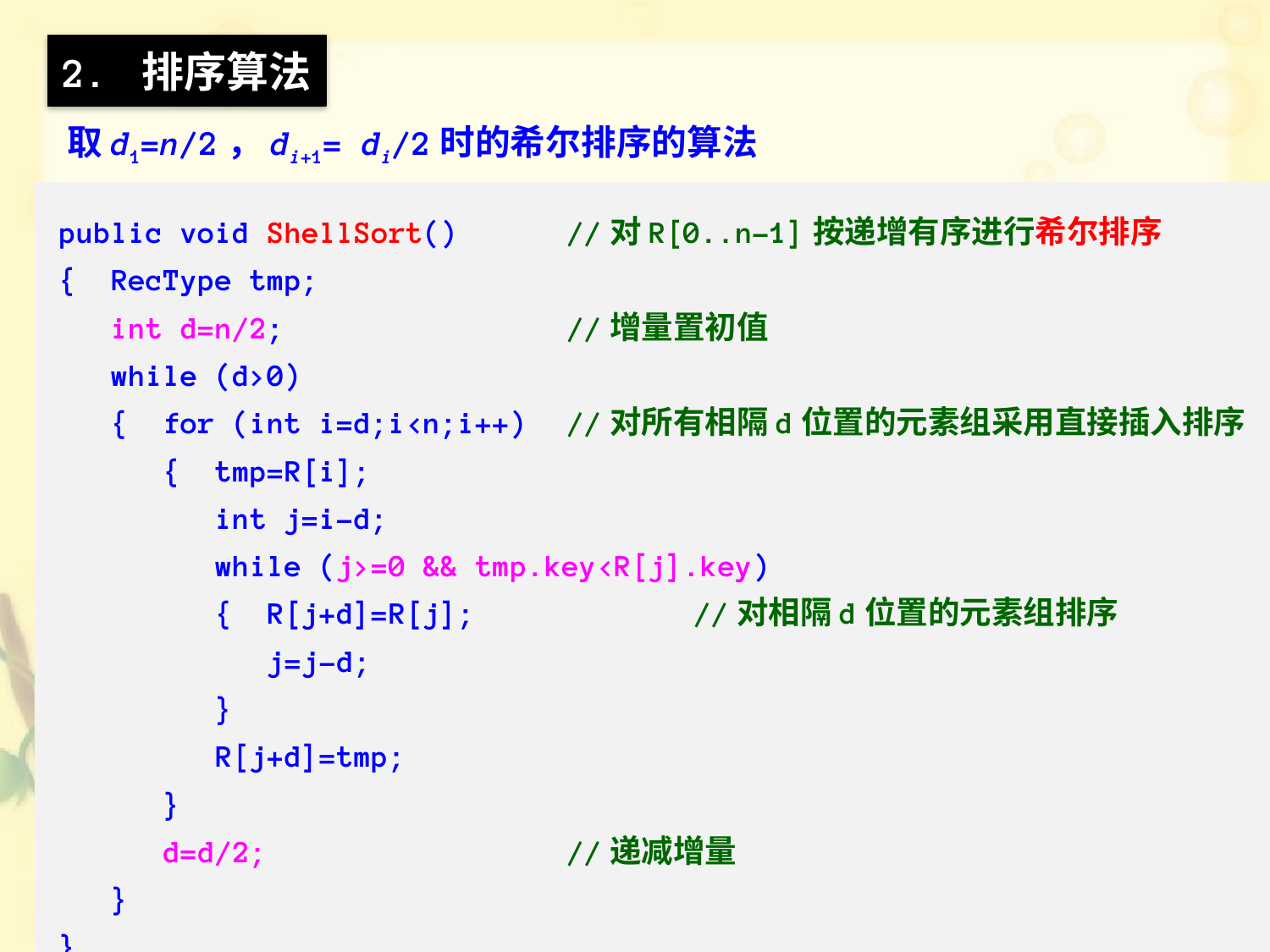

2. 排序算法
取d1=n/2，di+1= di/2时的希尔排序的算法
public void ShellSort()	//对R[0..n-1]按递增有序进行希尔排序
{  RecType tmp;
   int d=n/2;			//增量置初值
   while (d>0)
   {  for (int i=d;i<n;i++)	//对所有相隔d位置的元素组采用直接插入排序
      {  tmp=R[i];
         int j=i-d;
         while (j>=0 && tmp.key<R[j].key)
         {  R[j+d]=R[j];		//对相隔d位置的元素组排序
            j=j-d;
         }
         R[j+d]=tmp;
      }
      d=d/2;			//递减增量
   }
}